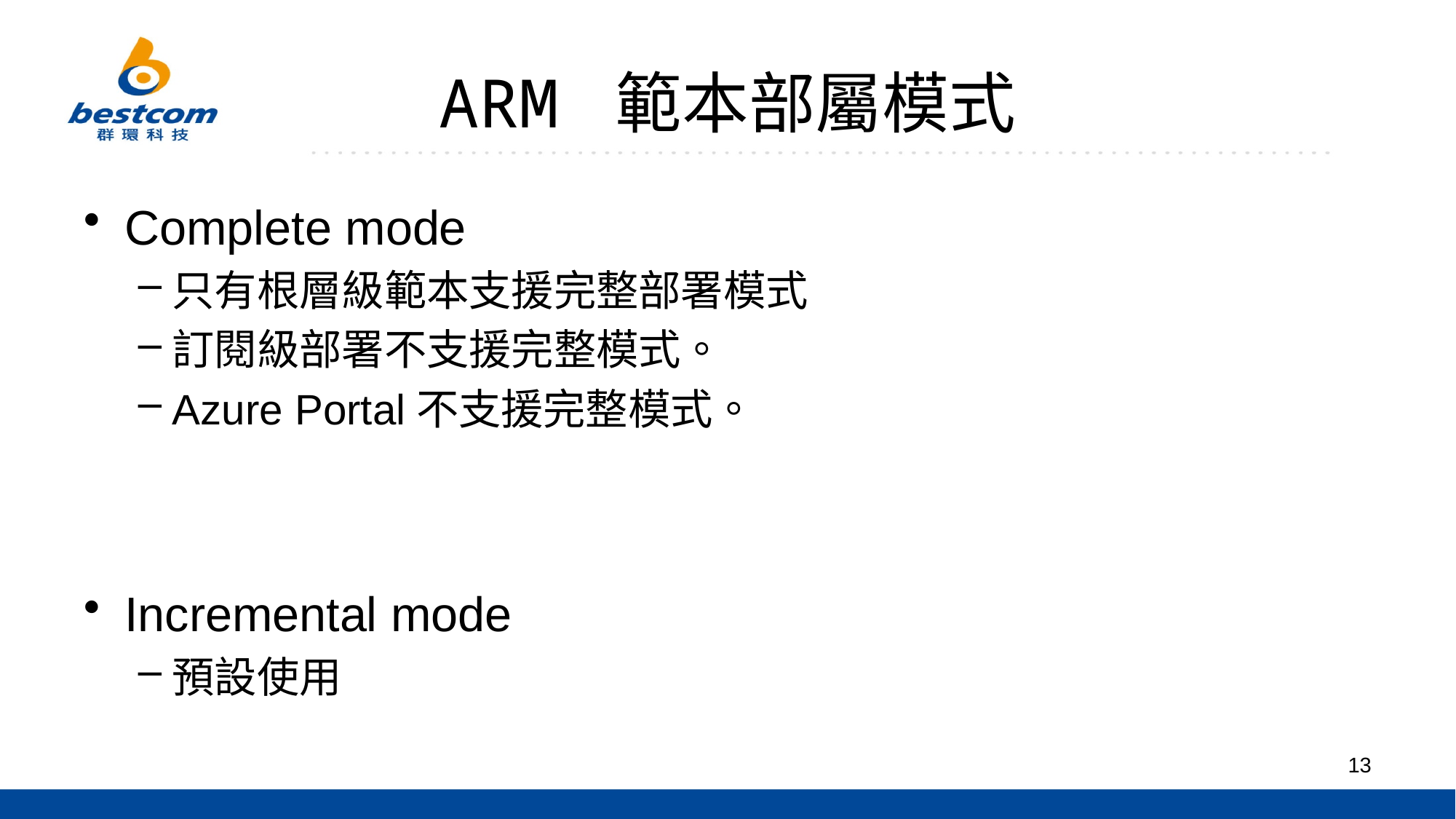

# ARM 範本部屬模式
Complete mode
只有根層級範本支援完整部署模式
訂閱級部署不支援完整模式。
Azure Portal不支援完整模式。

Incremental mode
預設使用
13